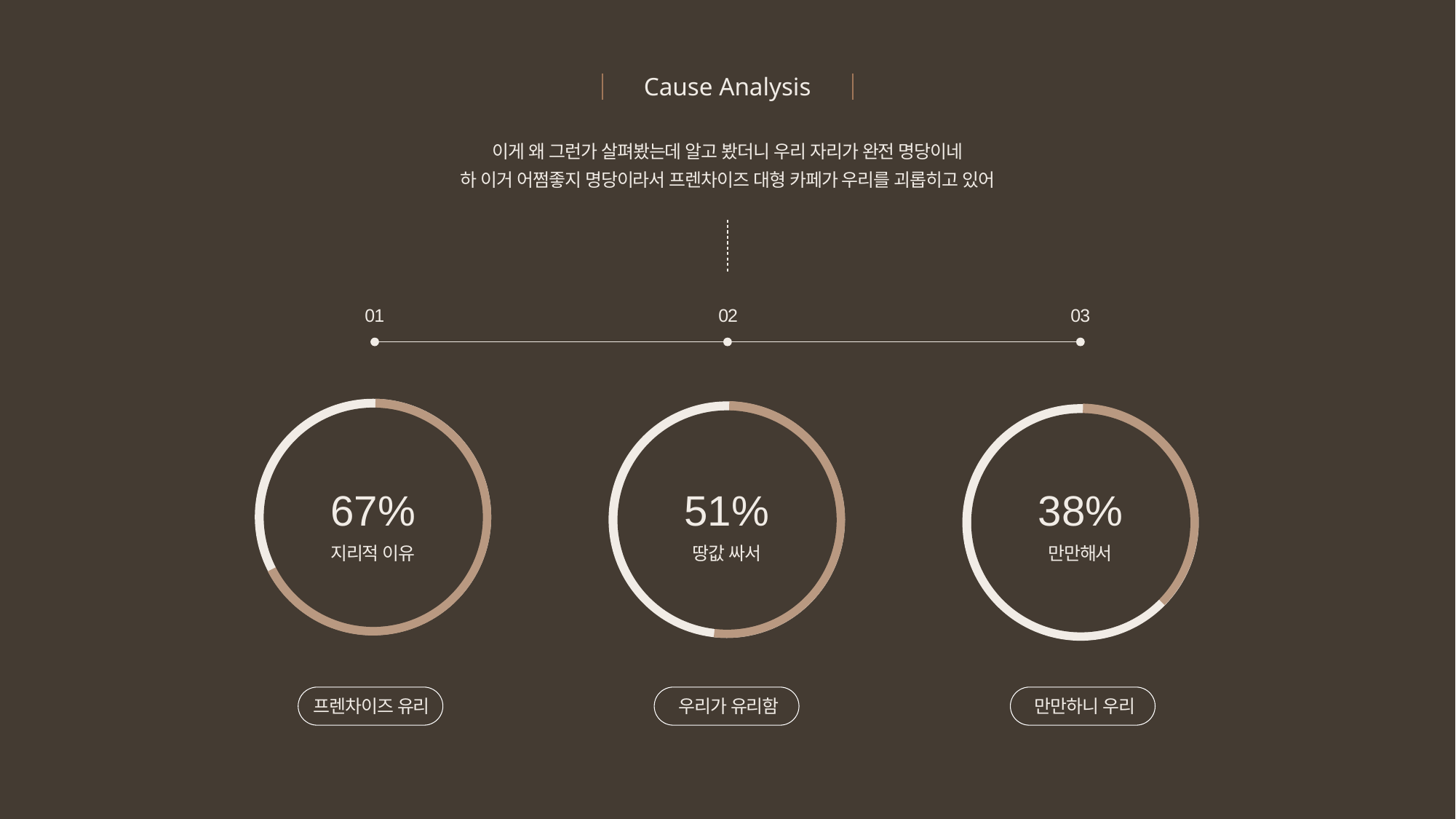

Cause Analysis
이게 왜 그런가 살펴봤는데 알고 봤더니 우리 자리가 완전 명당이네
하 이거 어쩜좋지 명당이라서 프렌차이즈 대형 카페가 우리를 괴롭히고 있어
01
02
03

67%
51%
38%
지리적 이유
땅값 싸서
만만해서

프렌차이즈 유리
우리가 유리함
만만하니 우리